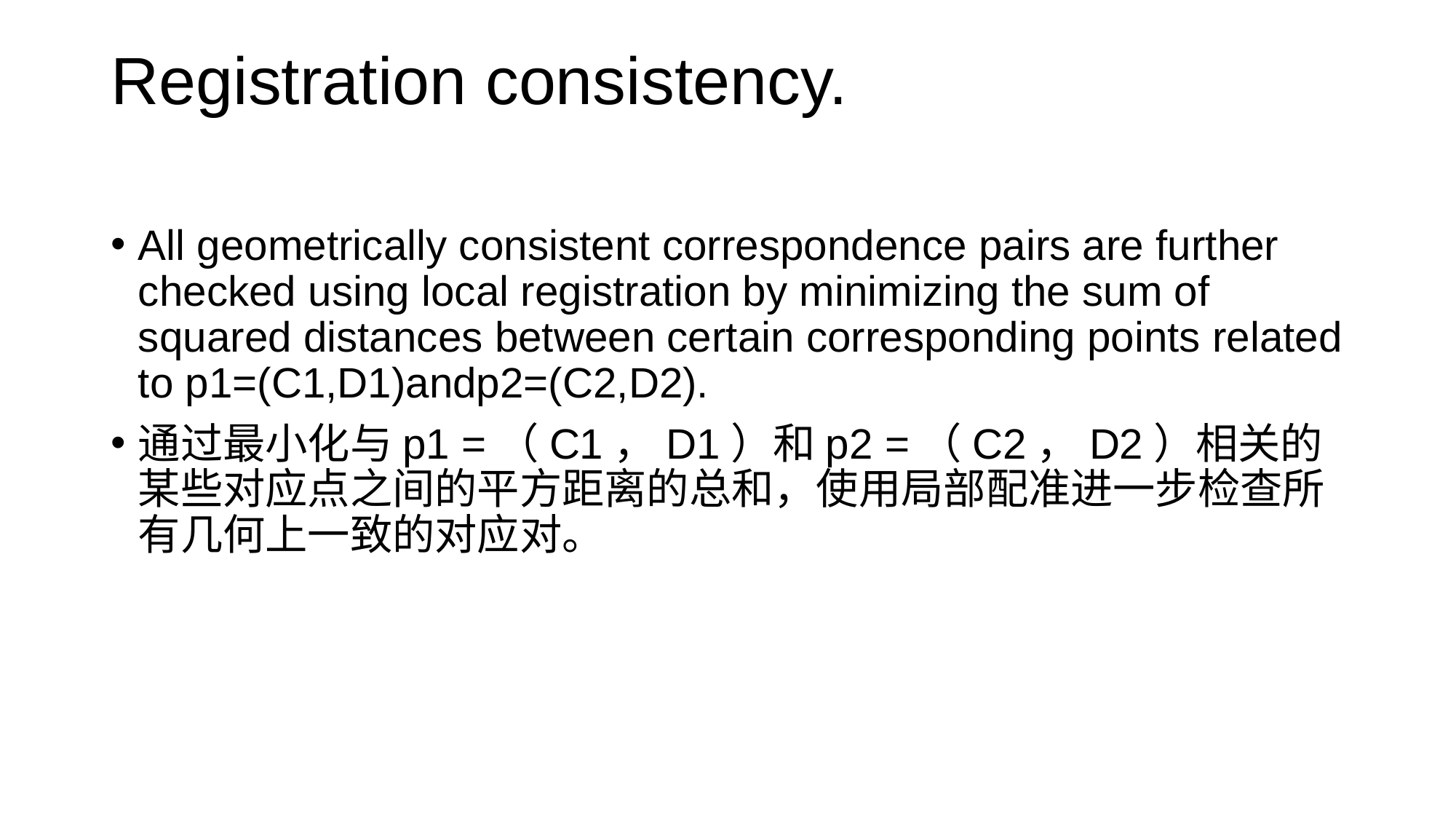

# Registration consistency.
All geometrically consistent correspondence pairs are further checked using local registration by minimizing the sum of squared distances between certain corresponding points related to p1=(C1,D1)andp2=(C2,D2).
通过最小化与p1 =（C1，D1）和p2 =（C2，D2）相关的某些对应点之间的平方距离的总和，使用局部配准进一步检查所有几何上一致的对应对。